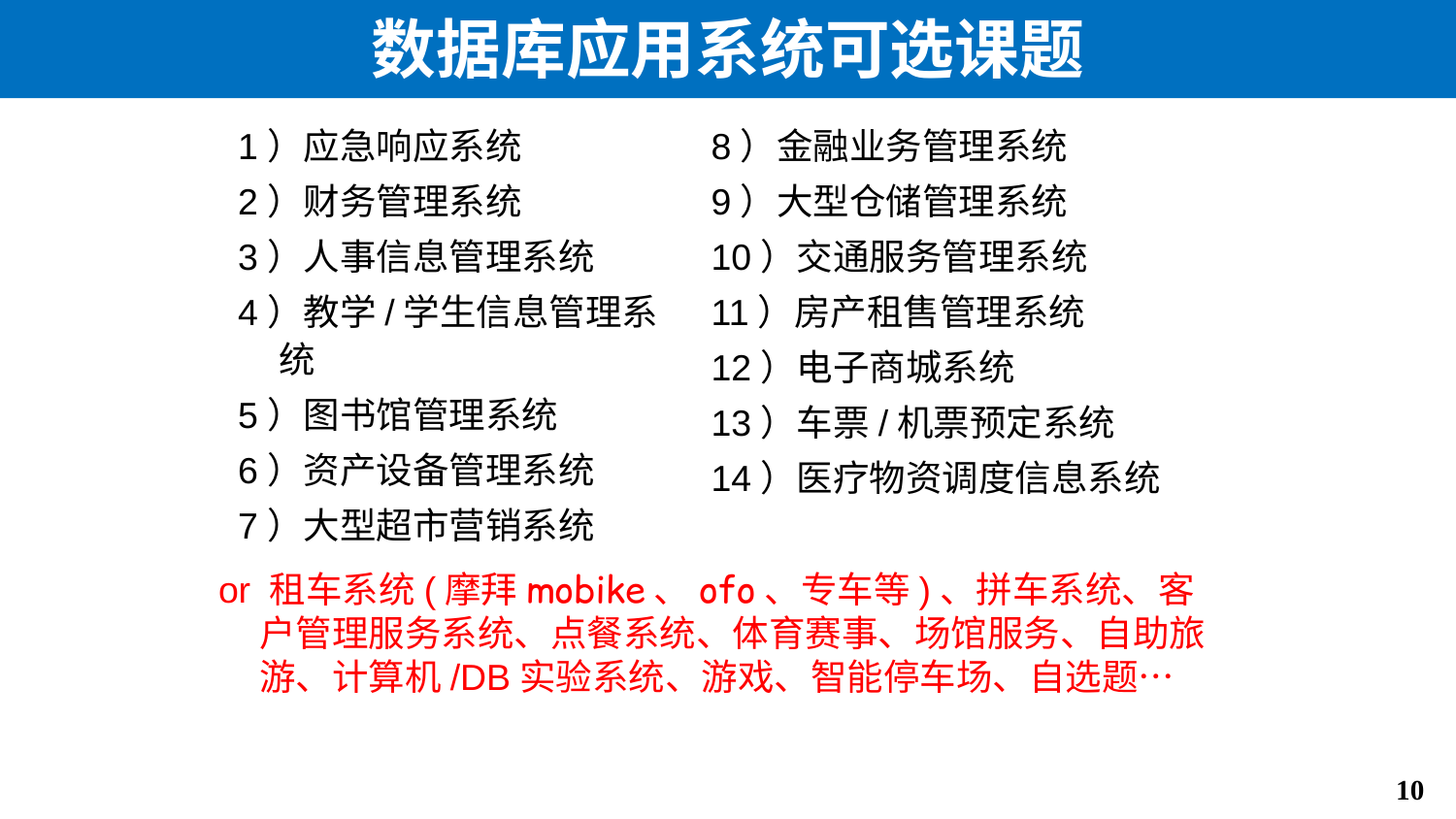

# 数据库应用系统可选课题
1）应急响应系统
2）财务管理系统
3）人事信息管理系统
4）教学/学生信息管理系统
5）图书馆管理系统
6）资产设备管理系统
7）大型超市营销系统
8）金融业务管理系统
9）大型仓储管理系统
10）交通服务管理系统
11）房产租售管理系统
12）电子商城系统
13）车票/机票预定系统
14）医疗物资调度信息系统
or 租车系统(摩拜mobike、ofo、专车等)、拼车系统、客户管理服务系统、点餐系统、体育赛事、场馆服务、自助旅游、计算机/DB实验系统、游戏、智能停车场、自选题…